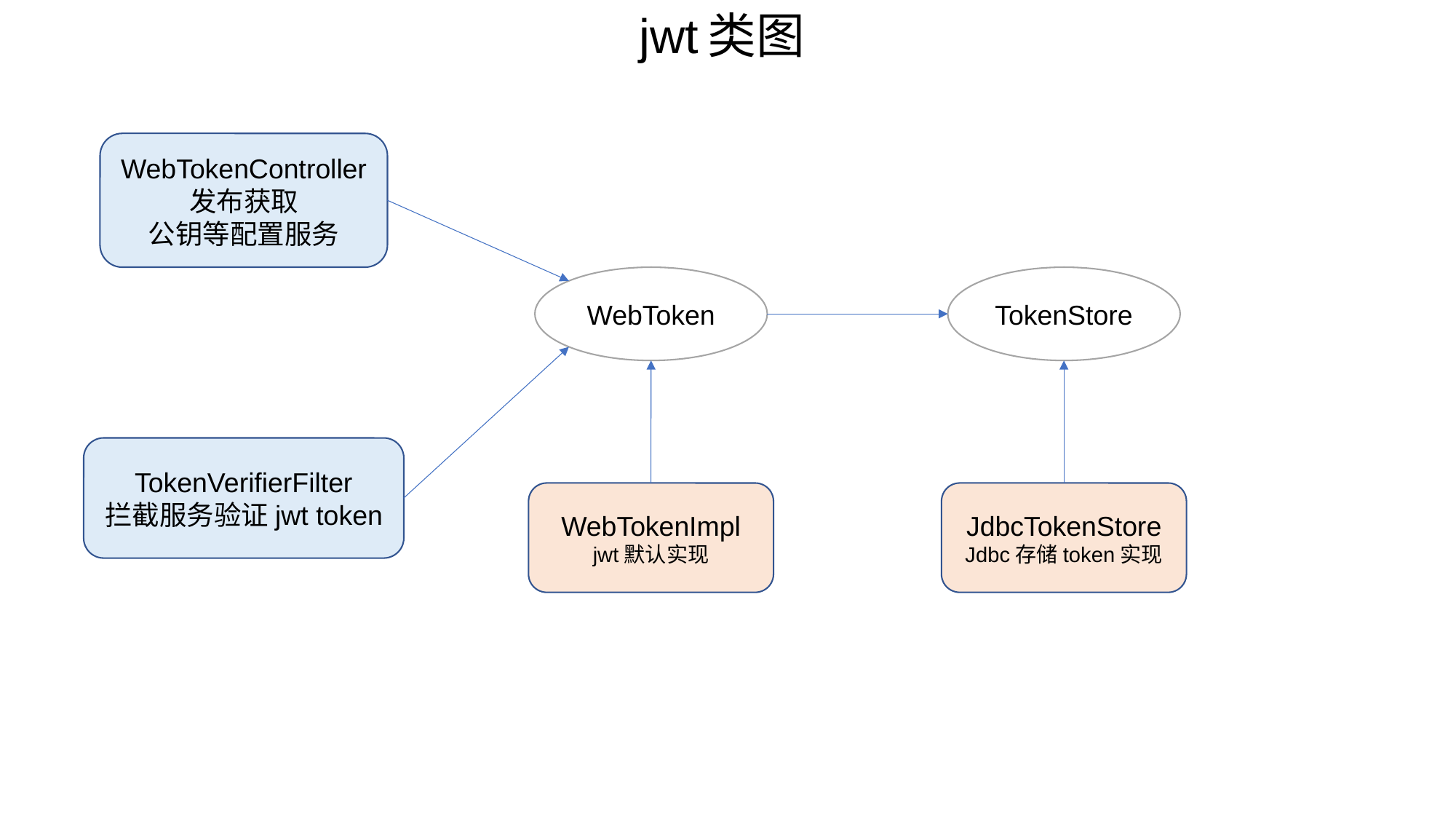

# jwt类图
WebTokenController
发布获取
公钥等配置服务
WebToken
TokenStore
TokenVerifierFilter
拦截服务验证jwt token
WebTokenImpl
jwt默认实现
JdbcTokenStore
Jdbc存储token实现